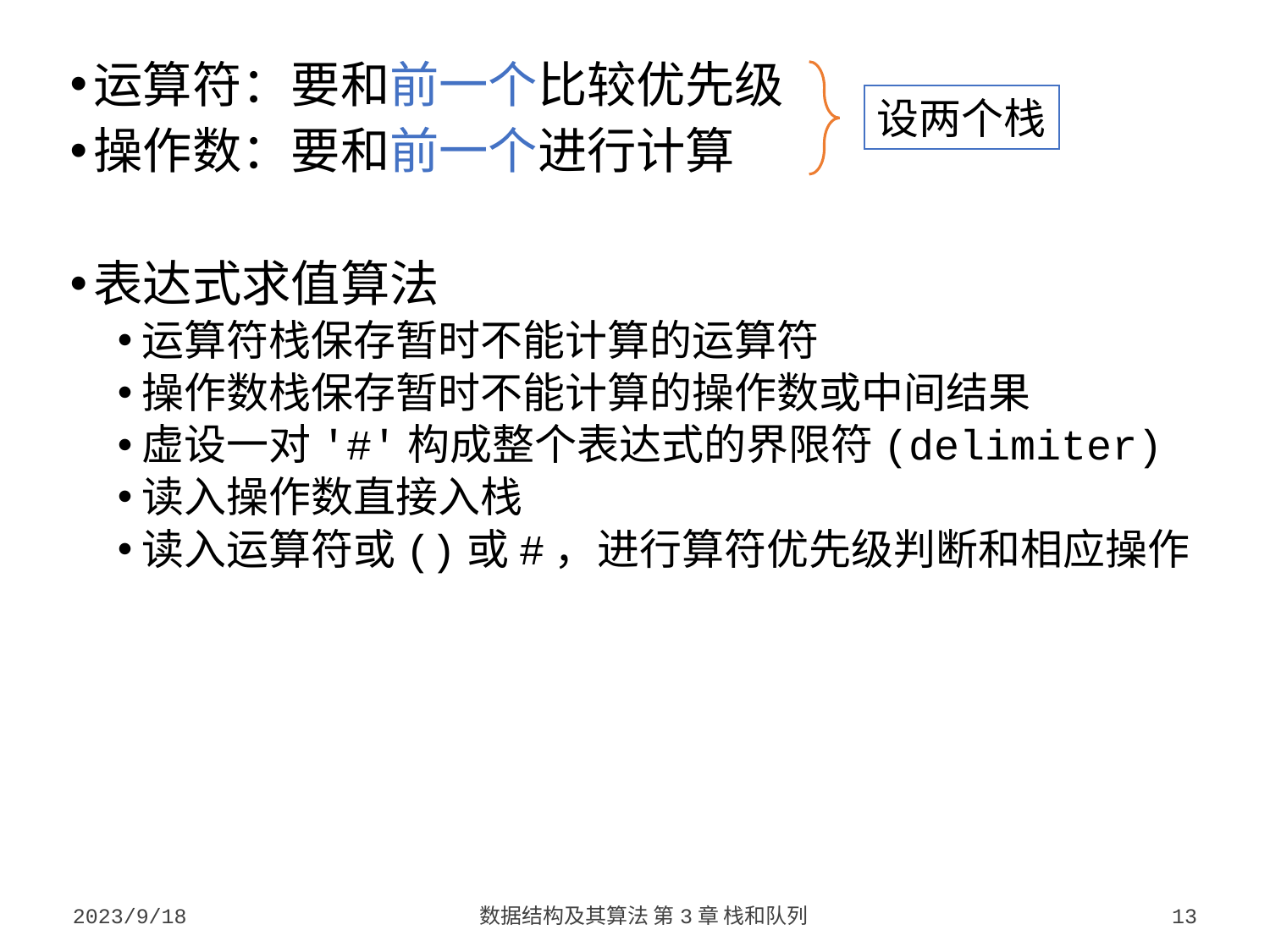

运算符：要和前一个比较优先级
操作数：要和前一个进行计算

表达式求值算法
运算符栈保存暂时不能计算的运算符
操作数栈保存暂时不能计算的操作数或中间结果
虚设一对'#'构成整个表达式的界限符(delimiter)
读入操作数直接入栈
读入运算符或()或#，进行算符优先级判断和相应操作

设两个栈
2023/9/18
数据结构及其算法 第3章 栈和队列
13